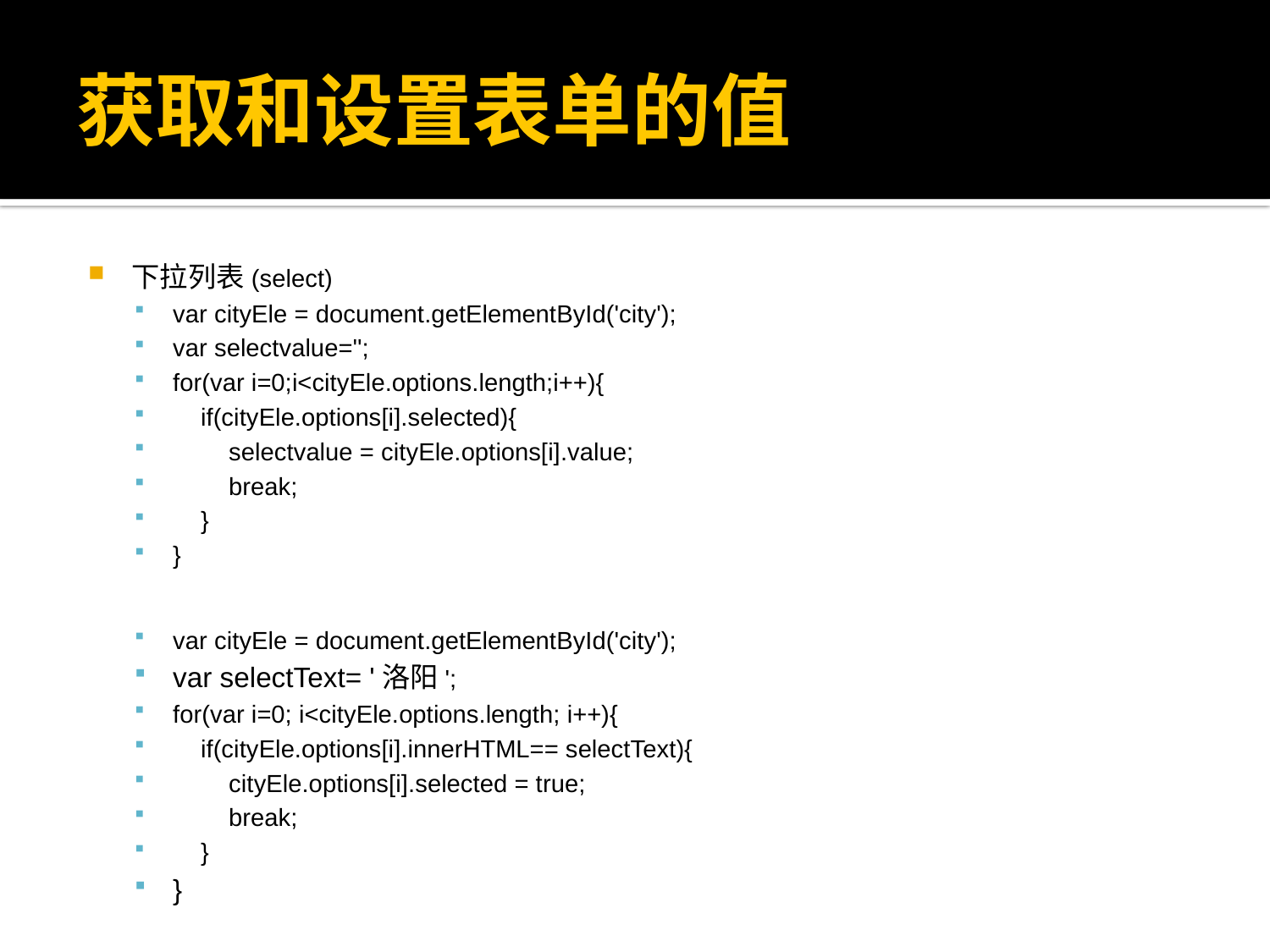

# 获取和设置表单的值
下拉列表(select)
var cityEle = document.getElementById('city');
var selectvalue='';
for(var i=0;i<cityEle.options.length;i++){
    if(cityEle.options[i].selected){
        selectvalue = cityEle.options[i].value;
        break;
    }
}

var cityEle = document.getElementById('city');
var selectText= '洛阳';
for(var i=0; i<cityEle.options.length; i++){
    if(cityEle.options[i].innerHTML== selectText){
        cityEle.options[i].selected = true;
        break;
    }
}